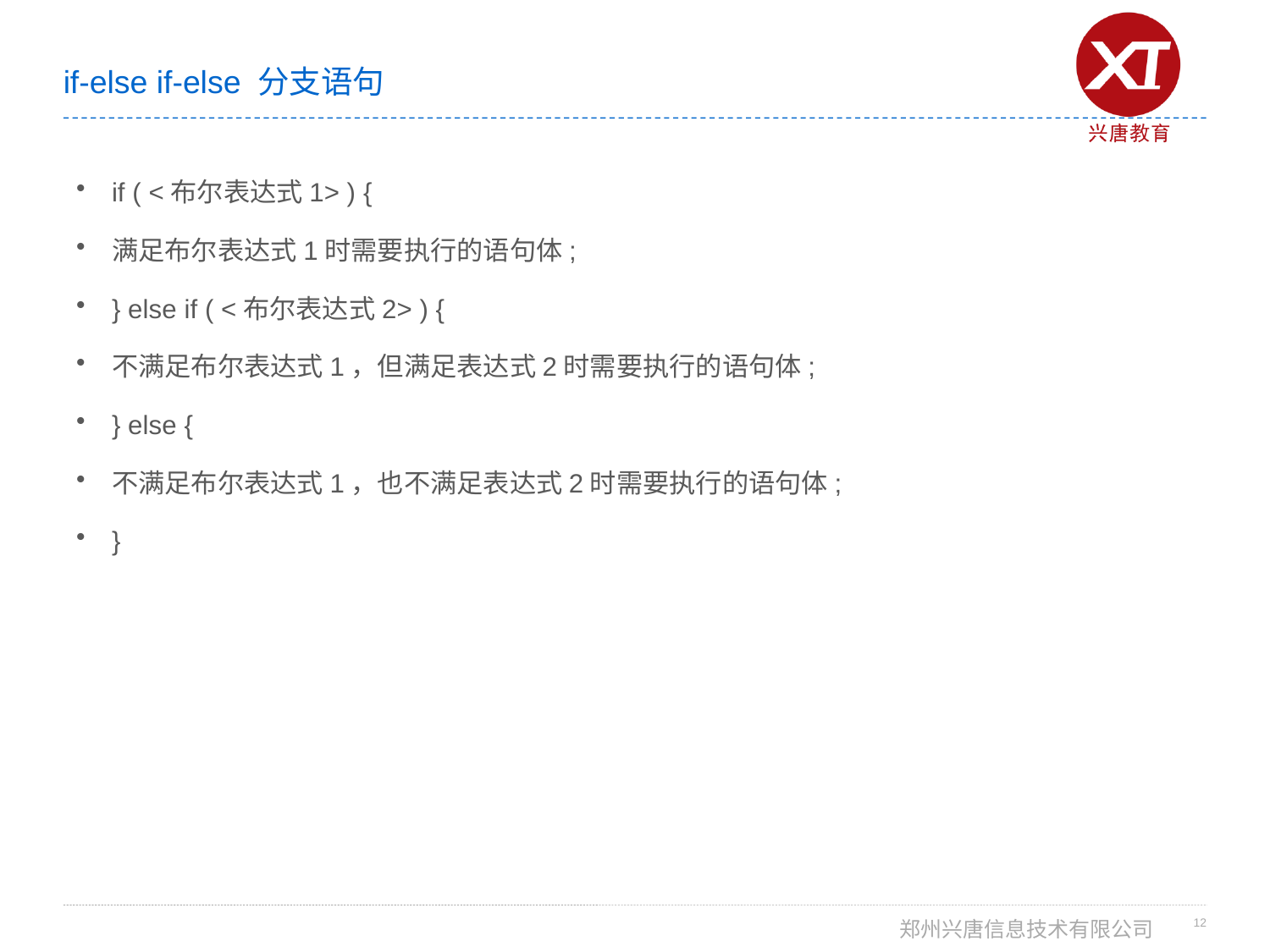

# if-else if-else 分支语句
if ( <布尔表达式1> ) {
满足布尔表达式1时需要执行的语句体;
} else if ( <布尔表达式2> ) {
不满足布尔表达式1，但满足表达式2时需要执行的语句体;
} else {
不满足布尔表达式1，也不满足表达式2时需要执行的语句体;
}

12